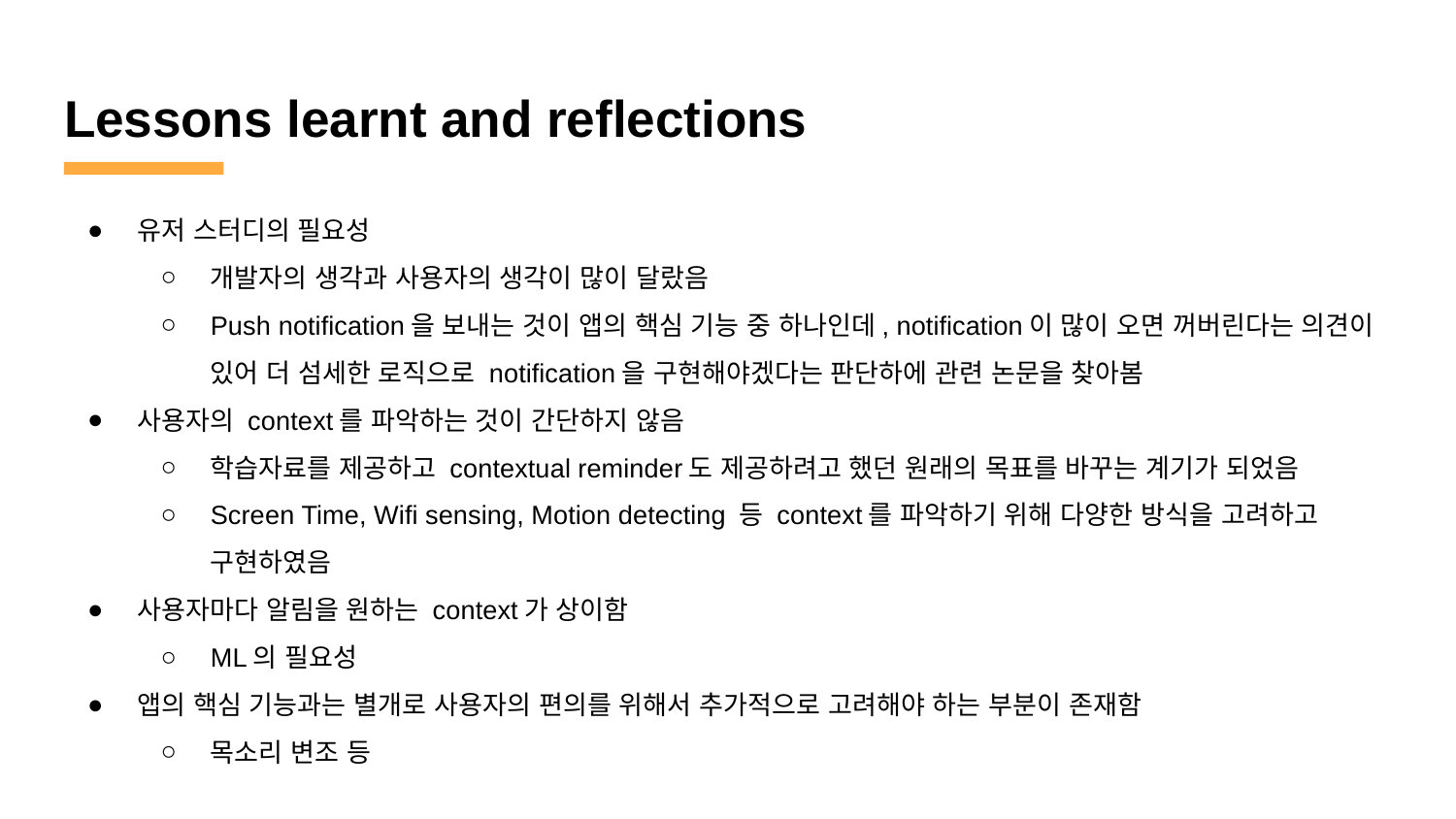

# Lessons learnt and reflections

유저 스터디의 필요성
개발자의 생각과 사용자의 생각이 많이 달랐음
Push notification을 보내는 것이 앱의 핵심 기능 중 하나인데, notification이 많이 오면 꺼버린다는 의견이 있어 더 섬세한 로직으로 notification을 구현해야겠다는 판단하에 관련 논문을 찾아봄
사용자의 context를 파악하는 것이 간단하지 않음
학습자료를 제공하고 contextual reminder도 제공하려고 했던 원래의 목표를 바꾸는 계기가 되었음
Screen Time, Wifi sensing, Motion detecting 등 context를 파악하기 위해 다양한 방식을 고려하고 구현하였음
사용자마다 알림을 원하는 context가 상이함
ML의 필요성
앱의 핵심 기능과는 별개로 사용자의 편의를 위해서 추가적으로 고려해야 하는 부분이 존재함
목소리 변조 등